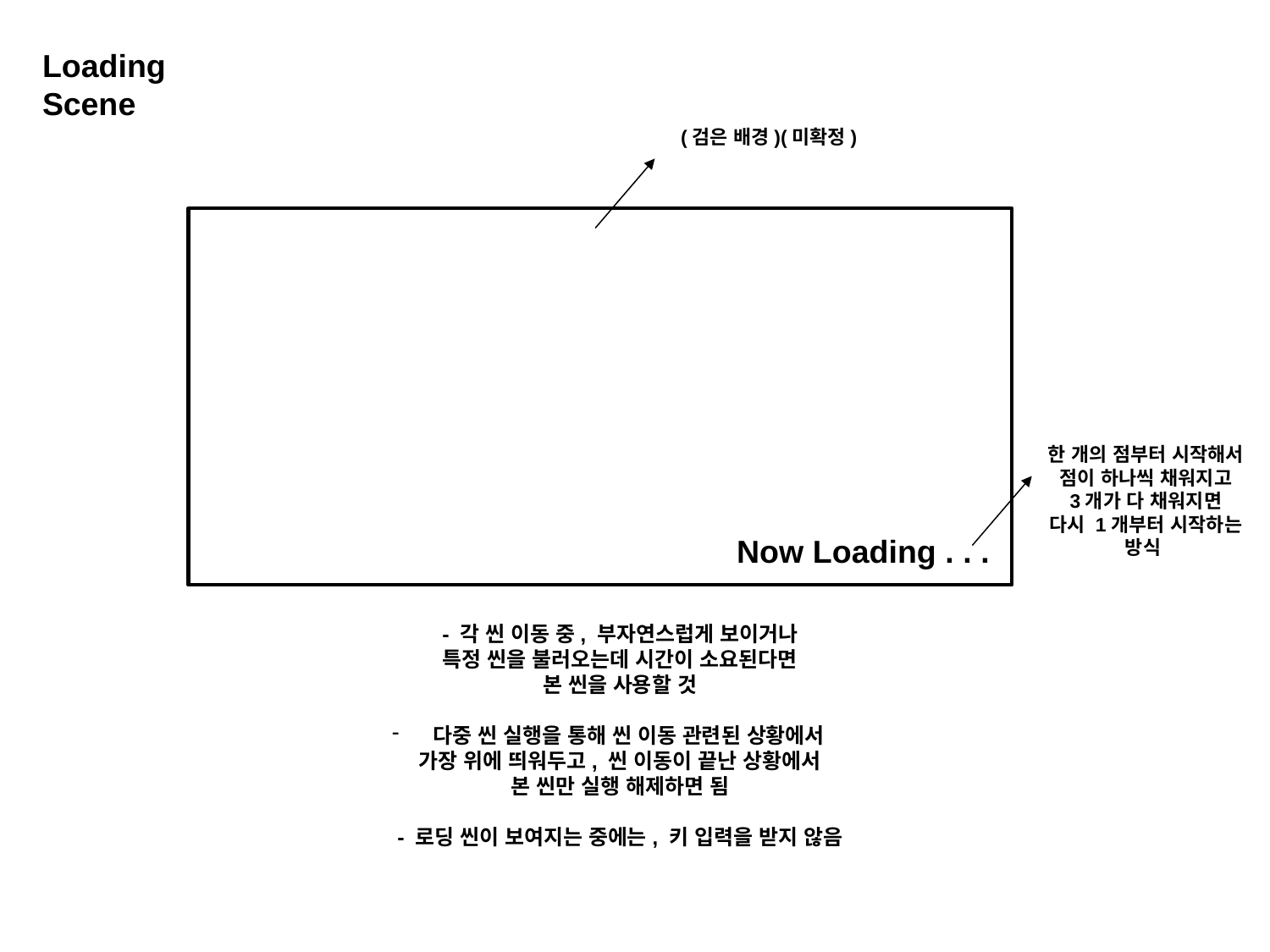

Loading Scene
(검은 배경)(미확정)

한 개의 점부터 시작해서 점이 하나씩 채워지고
3개가 다 채워지면
다시 1개부터 시작하는 방식
Now Loading . . .
- 각 씬 이동 중, 부자연스럽게 보이거나
특정 씬을 불러오는데 시간이 소요된다면
본 씬을 사용할 것

 다중 씬 실행을 통해 씬 이동 관련된 상황에서
가장 위에 띄워두고, 씬 이동이 끝난 상황에서
본 씬만 실행 해제하면 됨

- 로딩 씬이 보여지는 중에는, 키 입력을 받지 않음